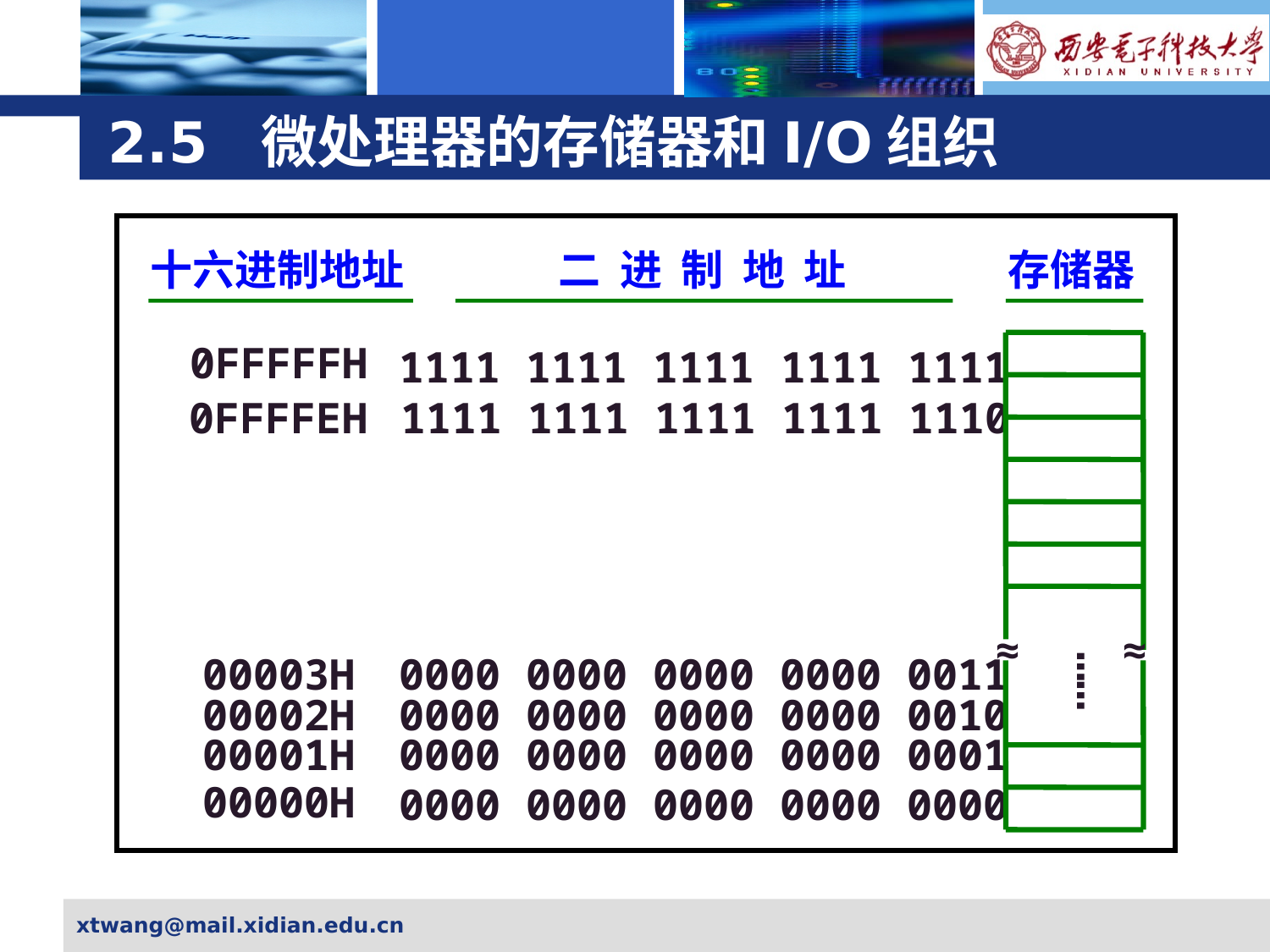

# 2.5  微处理器的存储器和I/O组织

十六进制地址
二  进  制  地  址
存储器

0FFFFFH

≈
≈
……

1111 1111 1111 1111 1111
0FFFFEH
1111 1111 1111 1111 1110
00003H
0000 0000 0000 0000 0011
00002H
0000 0000 0000 0000 0010
00001H
0000 0000 0000 0000 0001
00000H
0000 0000 0000 0000 0000
xtwang@mail.xidian.edu.cn